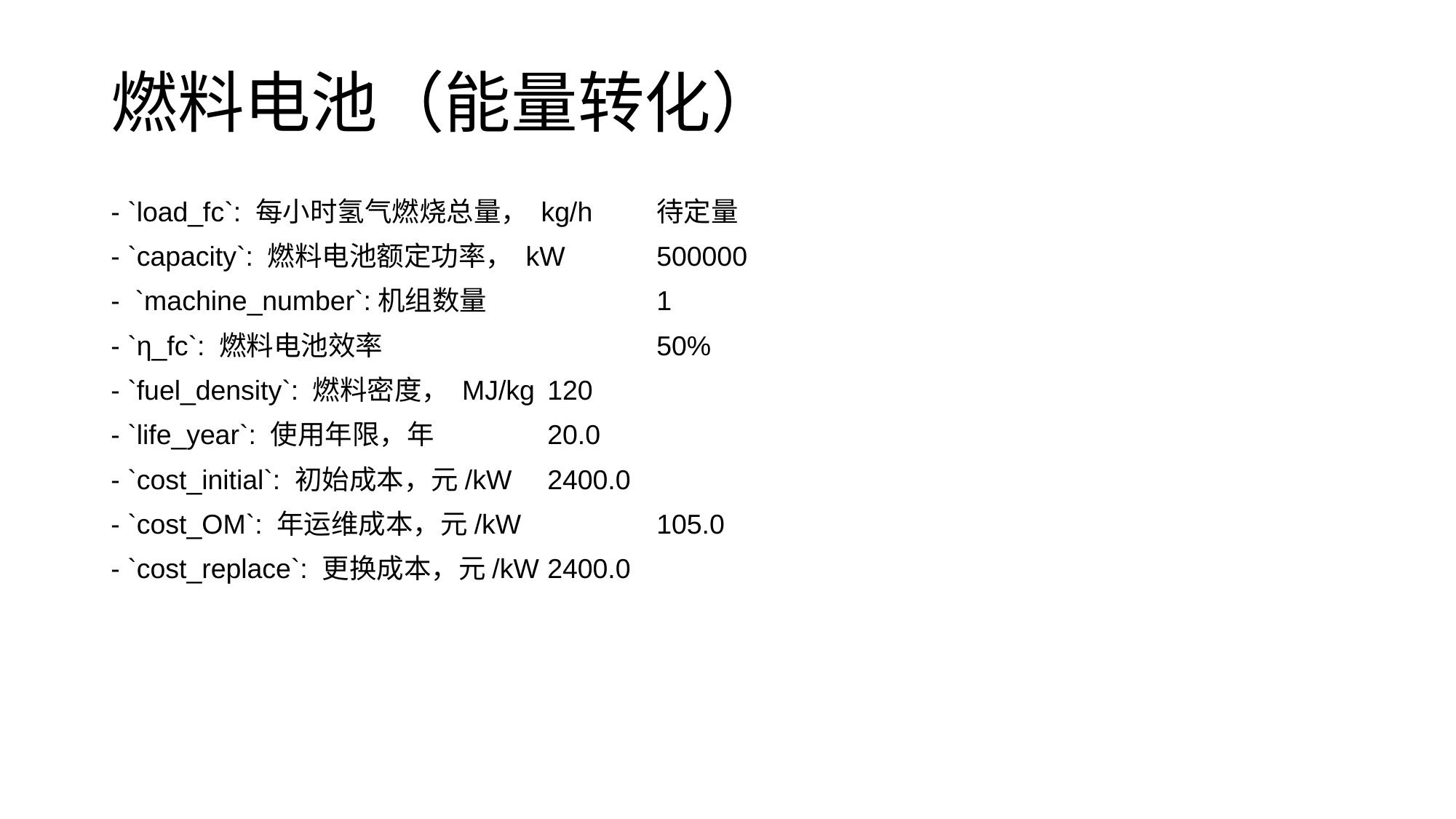

# 燃料电池（能量转化）
- `load_fc`: 每小时氢气燃烧总量， kg/h	待定量
- `capacity`: 燃料电池额定功率， kW	500000
-  `machine_number`:机组数量		1
- `η_fc`: 燃料电池效率			50%
- `fuel_density`: 燃料密度， MJ/kg	120
- `life_year`: 使用年限，年		20.0
- `cost_initial`: 初始成本，元/kW	2400.0
- `cost_OM`: 年运维成本，元/kW		105.0
- `cost_replace`: 更换成本，元/kW	2400.0